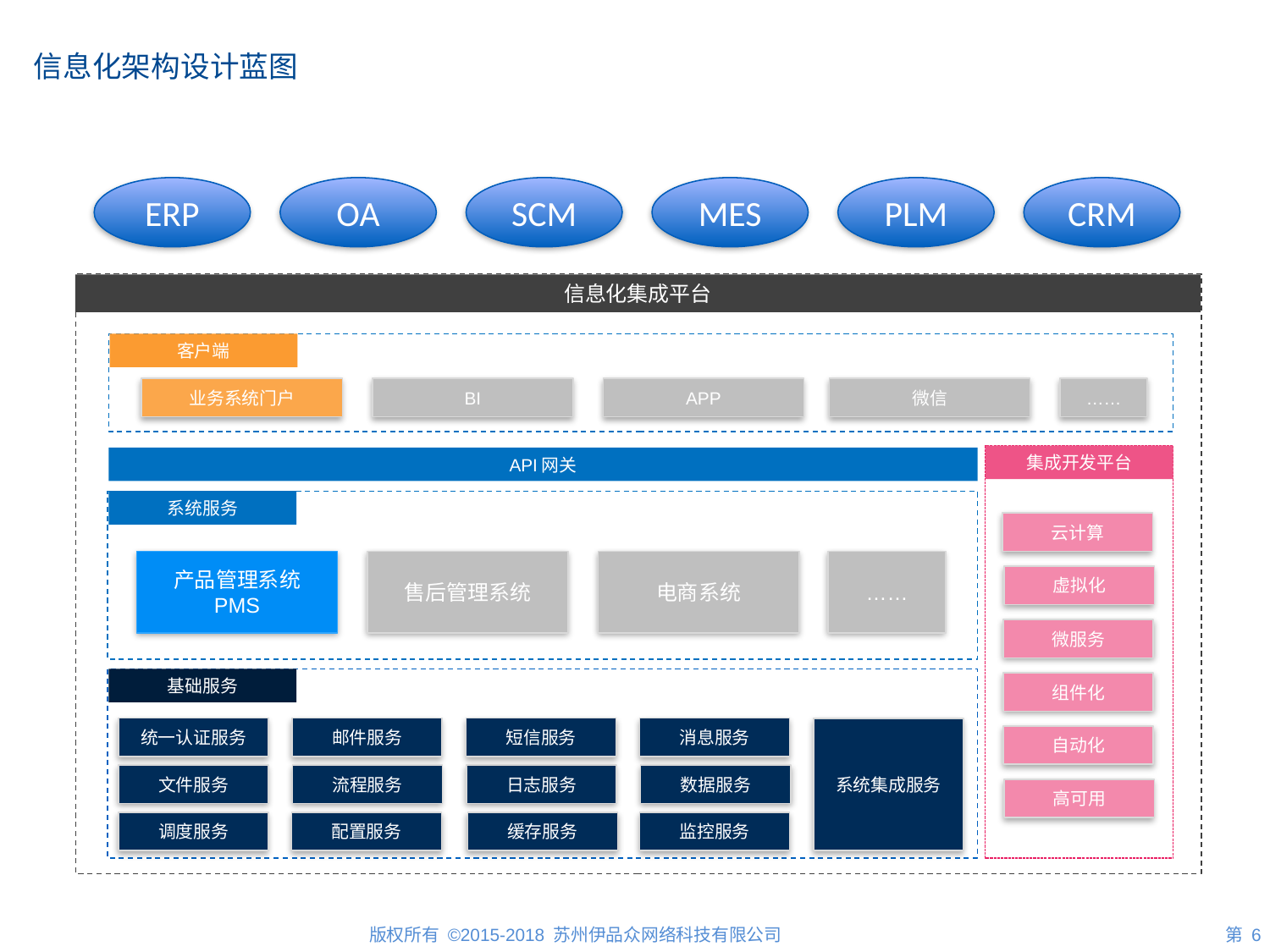

信息化架构设计蓝图
ERP
OA
SCM
MES
PLM
CRM

信息化集成平台
客户端

微信
……
APP
业务系统门户
BI

集成开发平台
API网关
系统服务

云计算
电商系统
……
产品管理系统
PMS
售后管理系统
虚拟化
微服务

基础服务
组件化
统一认证服务
邮件服务
短信服务
消息服务
系统集成服务
自动化
文件服务
流程服务
日志服务
数据服务
高可用
调度服务
配置服务
缓存服务
监控服务